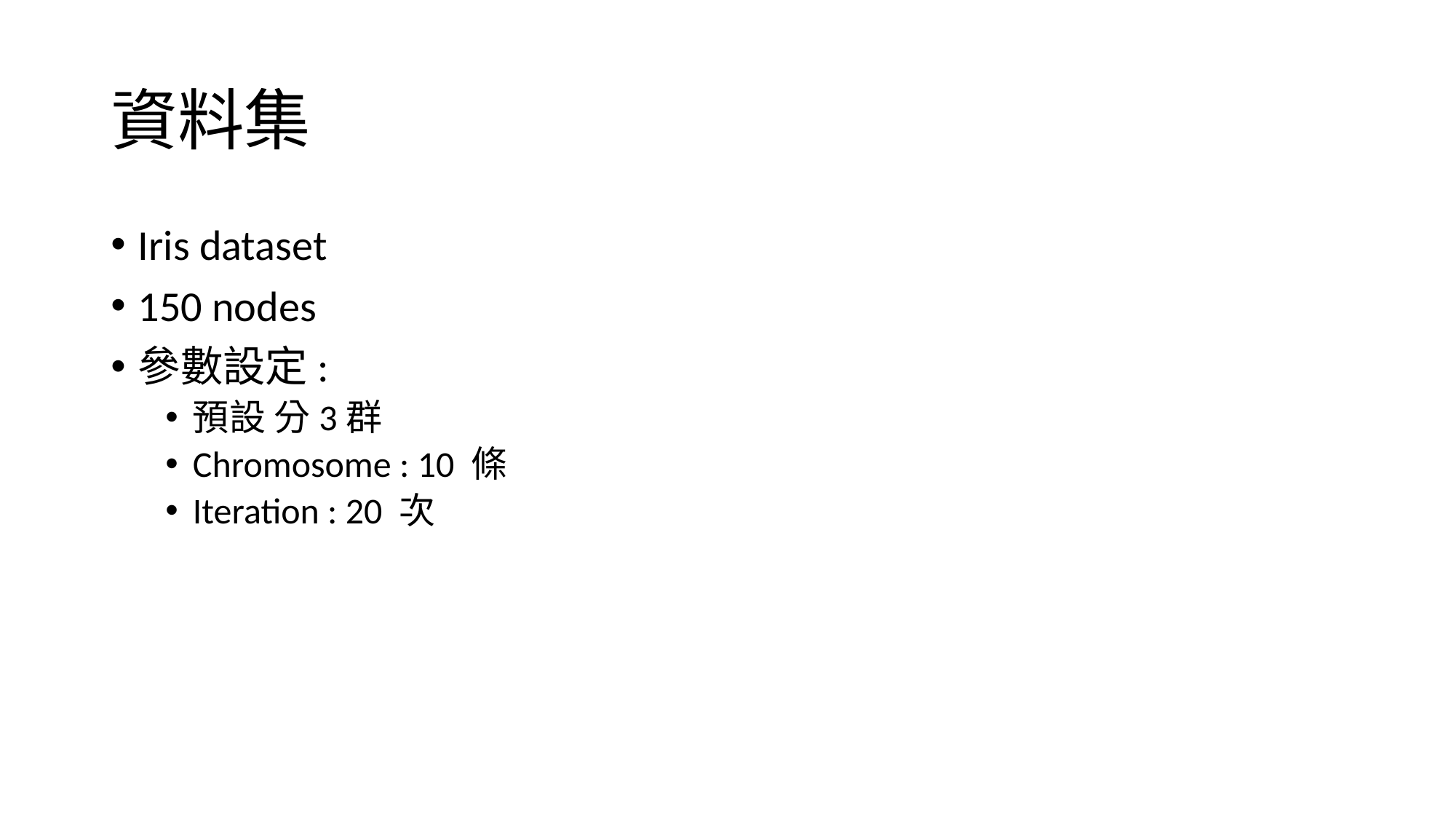

# 資料集
Iris dataset
150 nodes
參數設定:
預設 分3群
Chromosome : 10 條
Iteration : 20 次